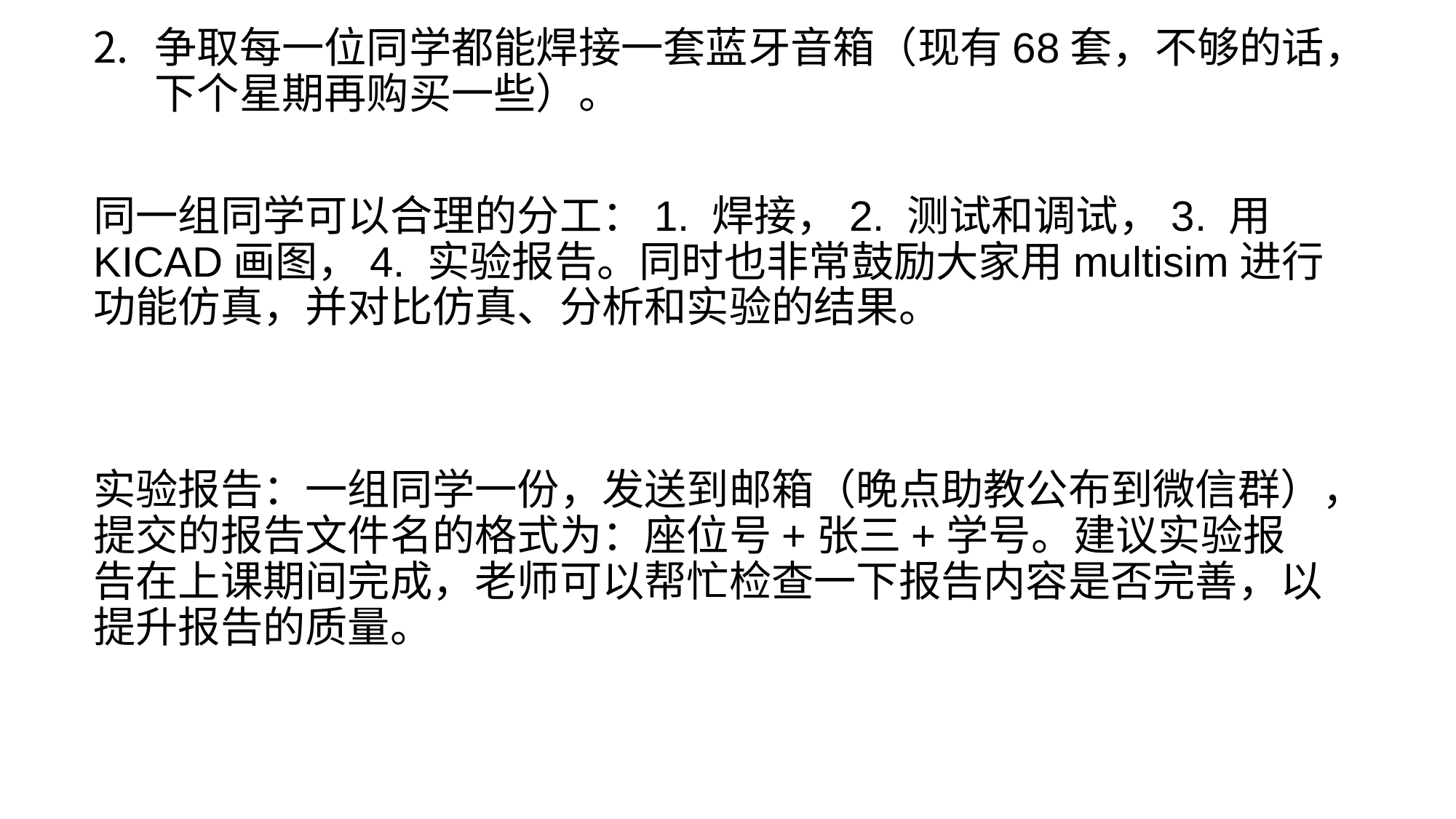

争取每一位同学都能焊接一套蓝牙音箱（现有68套，不够的话，下个星期再购买一些）。

同一组同学可以合理的分工：1. 焊接，2. 测试和调试，3. 用KICAD画图，4. 实验报告。同时也非常鼓励大家用multisim进行功能仿真，并对比仿真、分析和实验的结果。

实验报告：一组同学一份，发送到邮箱（晚点助教公布到微信群），提交的报告文件名的格式为：座位号+张三+学号。建议实验报告在上课期间完成，老师可以帮忙检查一下报告内容是否完善，以提升报告的质量。